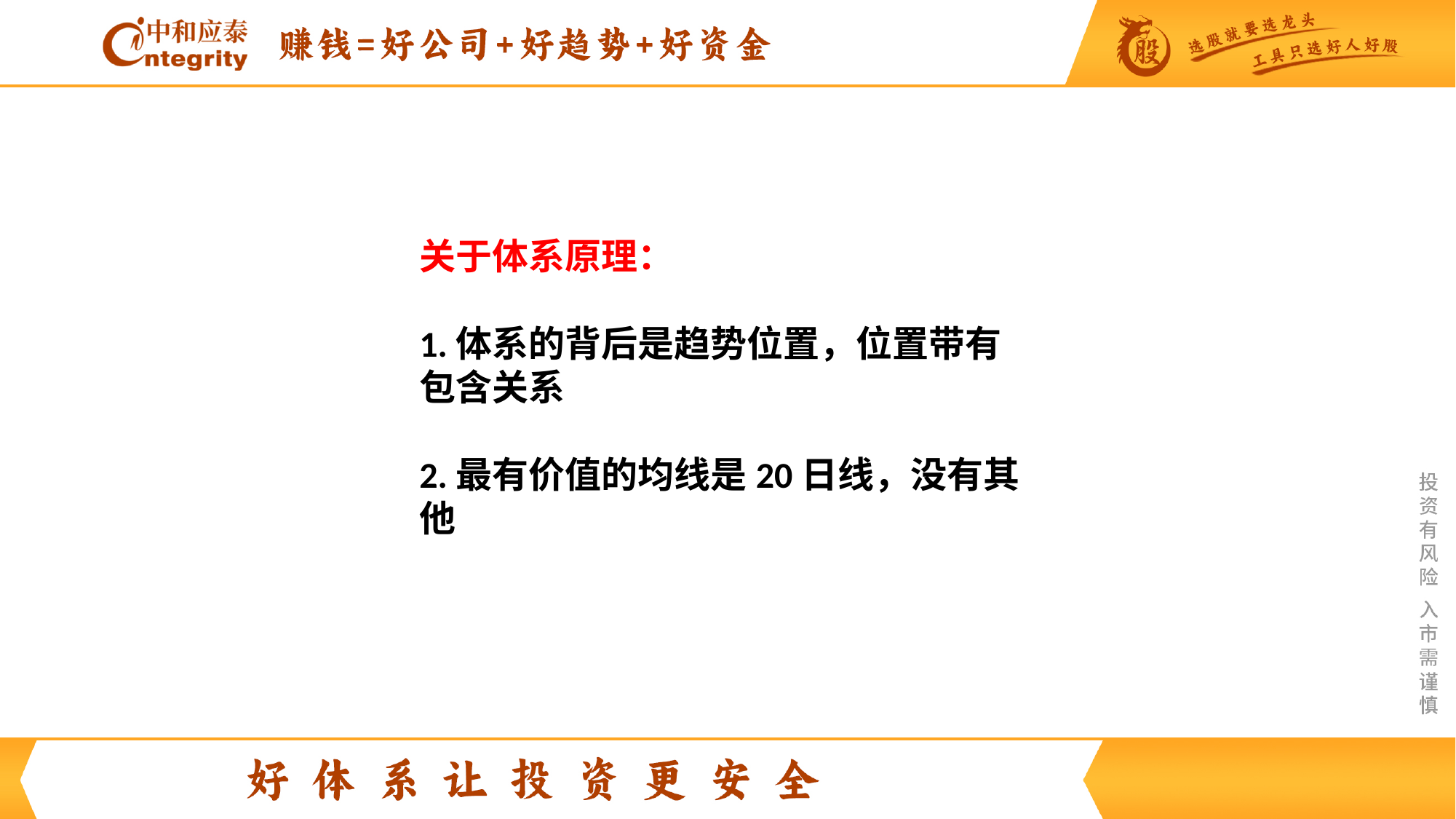

关于体系原理：

1.体系的背后是趋势位置，位置带有包含关系

2.最有价值的均线是20日线，没有其他
4